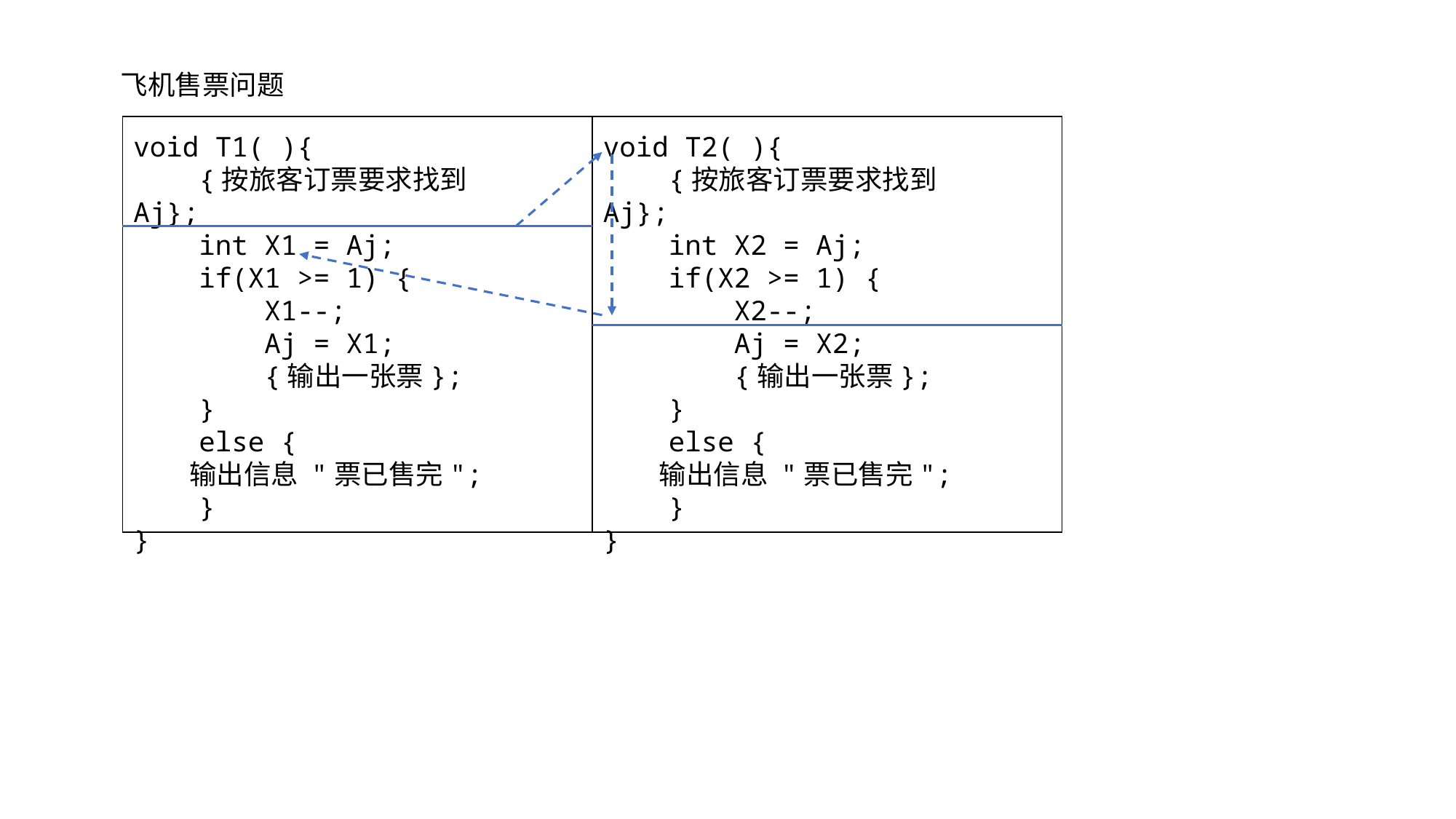

飞机售票问题
|  |  |
| --- | --- |
void T1( ){
    {按旅客订票要求找到Aj};
    int X1 = Aj;
    if(X1 >= 1) {
        X1--;
        Aj = X1;
        {输出一张票};
    }
    else {
        输出信息 "票已售完";
    }
}
void T2( ){
    {按旅客订票要求找到Aj};
    int X2 = Aj;
    if(X2 >= 1) {
        X2--;
        Aj = X2;
        {输出一张票};
    }
    else {
        输出信息 "票已售完";
    }
}